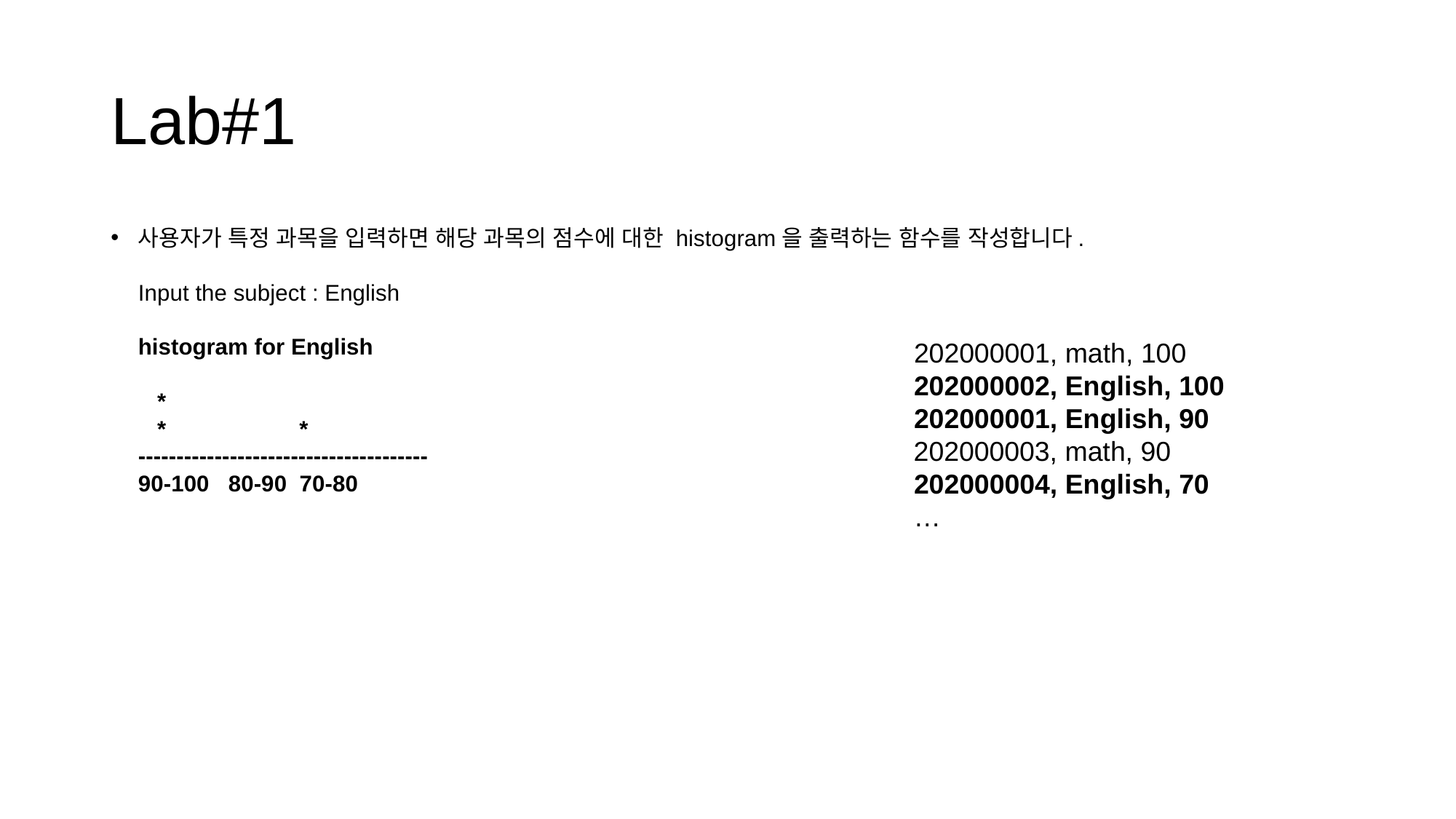

# Lab#1
사용자가 특정 과목을 입력하면 해당 과목의 점수에 대한 histogram을 출력하는 함수를 작성합니다.
Input the subject : English
histogram for English
   *
   *                     *
--------------------------------------
90-100   80-90  70-80

    202000001, math, 100
    202000002, English, 100
    202000001, English, 90
    202000003, math, 90
    202000004, English, 70
    …